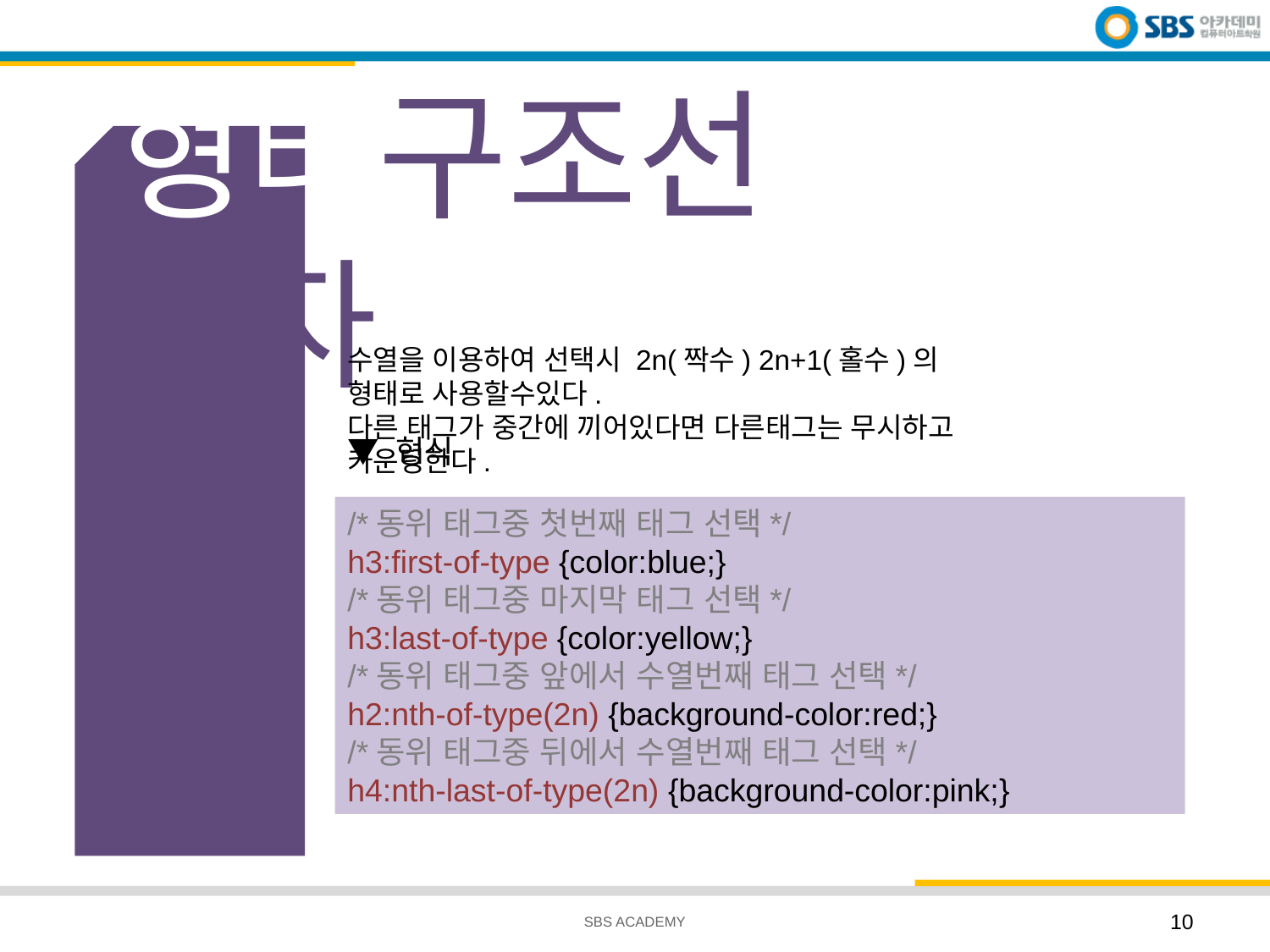

# 형태구조선택자
수열을 이용하여 선택시 2n(짝수) 2n+1(홀수)의 형태로 사용할수있다.
다른 태그가 중간에 끼어있다면 다른태그는 무시하고 카운팅한다.
▼ 형식
/*동위 태그중 첫번째 태그 선택*/
h3:first-of-type {color:blue;}
/*동위 태그중 마지막 태그 선택*/
h3:last-of-type {color:yellow;}
/*동위 태그중 앞에서 수열번째 태그 선택*/
h2:nth-of-type(2n) {background-color:red;}
/*동위 태그중 뒤에서 수열번째 태그 선택*/
h4:nth-last-of-type(2n) {background-color:pink;}
SBS ACADEMY
10